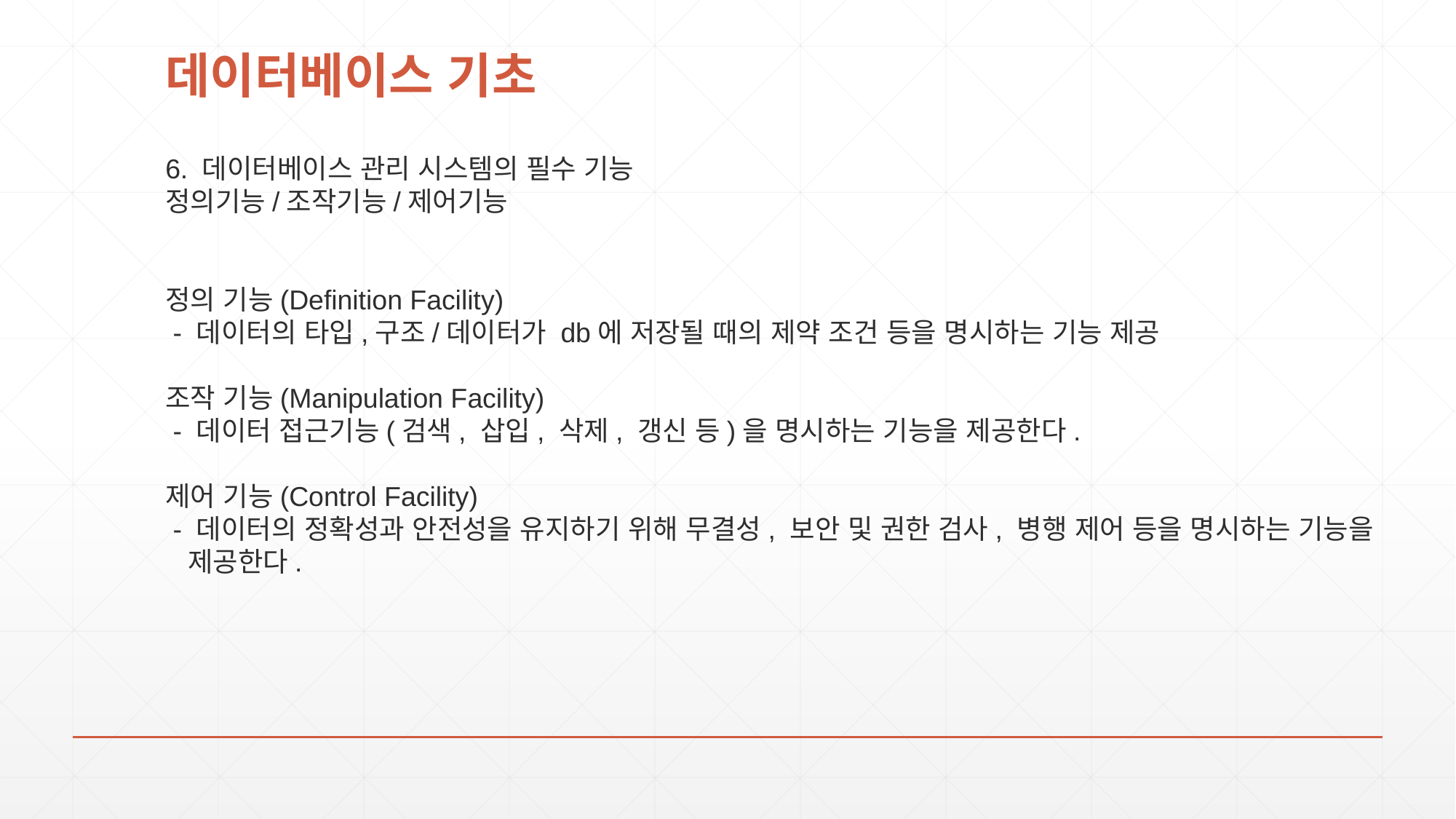

# 데이터베이스 기초
6. 데이터베이스 관리 시스템의 필수 기능
정의기능/조작기능/제어기능

정의 기능(Definition Facility)
 - 데이터의 타입,구조/데이터가 db에 저장될 때의 제약 조건 등을 명시하는 기능 제공

조작 기능(Manipulation Facility)
 - 데이터 접근기능(검색, 삽입, 삭제, 갱신 등)을 명시하는 기능을 제공한다.

제어 기능(Control Facility)
 - 데이터의 정확성과 안전성을 유지하기 위해 무결성, 보안 및 권한 검사, 병행 제어 등을 명시하는 기능을 제공한다.